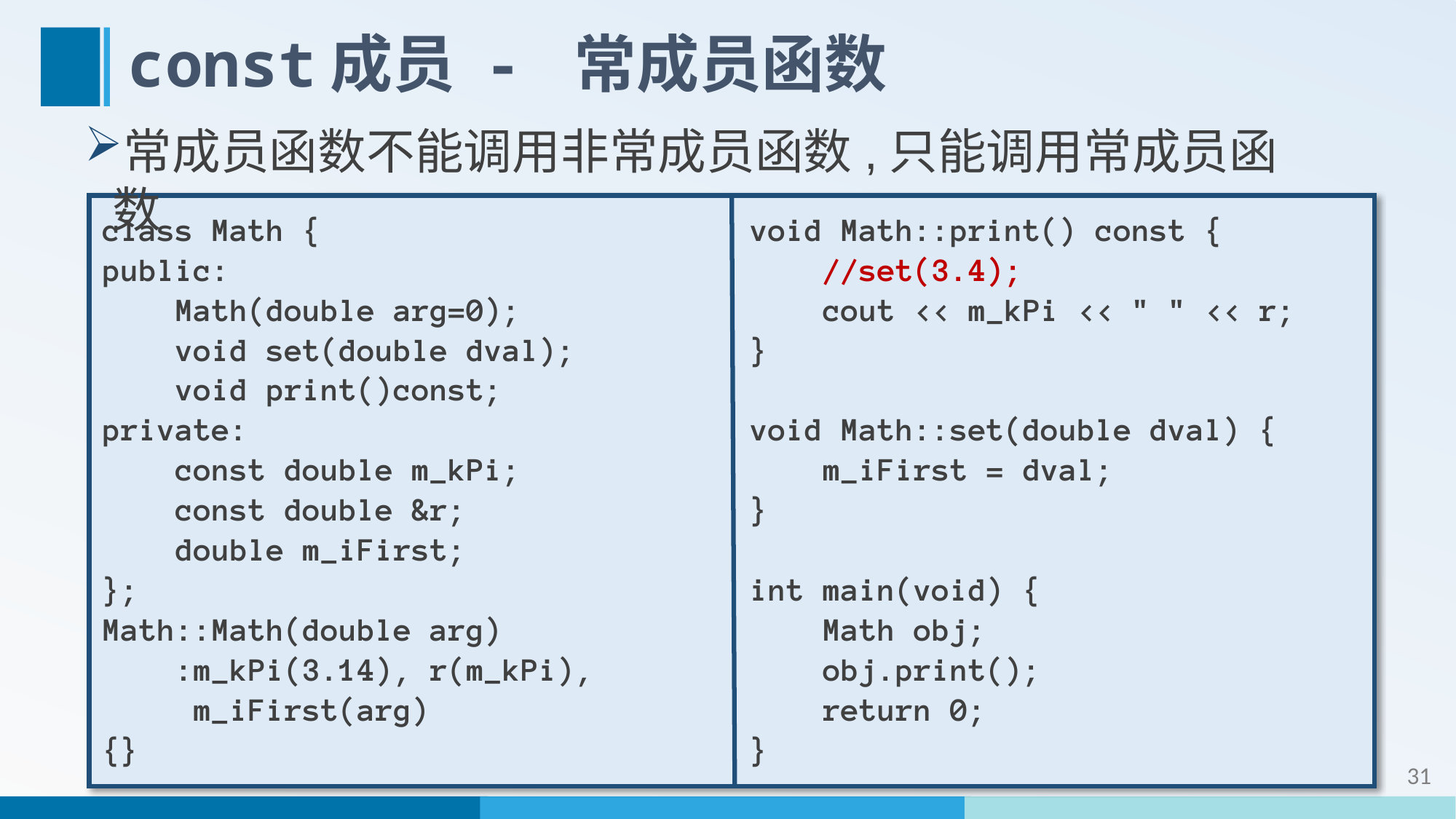

# const成员 - 常成员函数
常成员函数不能调用非常成员函数,只能调用常成员函数

class Math {
public:
    Math(double arg=0);
    void set(double dval);
    void print()const;
private:
    const double m_kPi;
    const double &r;
    double m_iFirst;
};
Math::Math(double arg)
    :m_kPi(3.14), r(m_kPi),
     m_iFirst(arg)
{}
void Math::print() const {
    //set(3.4);
    cout << m_kPi << " " << r;
}

void Math::set(double dval) {
    m_iFirst = dval;
}

int main(void) {
    Math obj;
    obj.print();
    return 0;
}